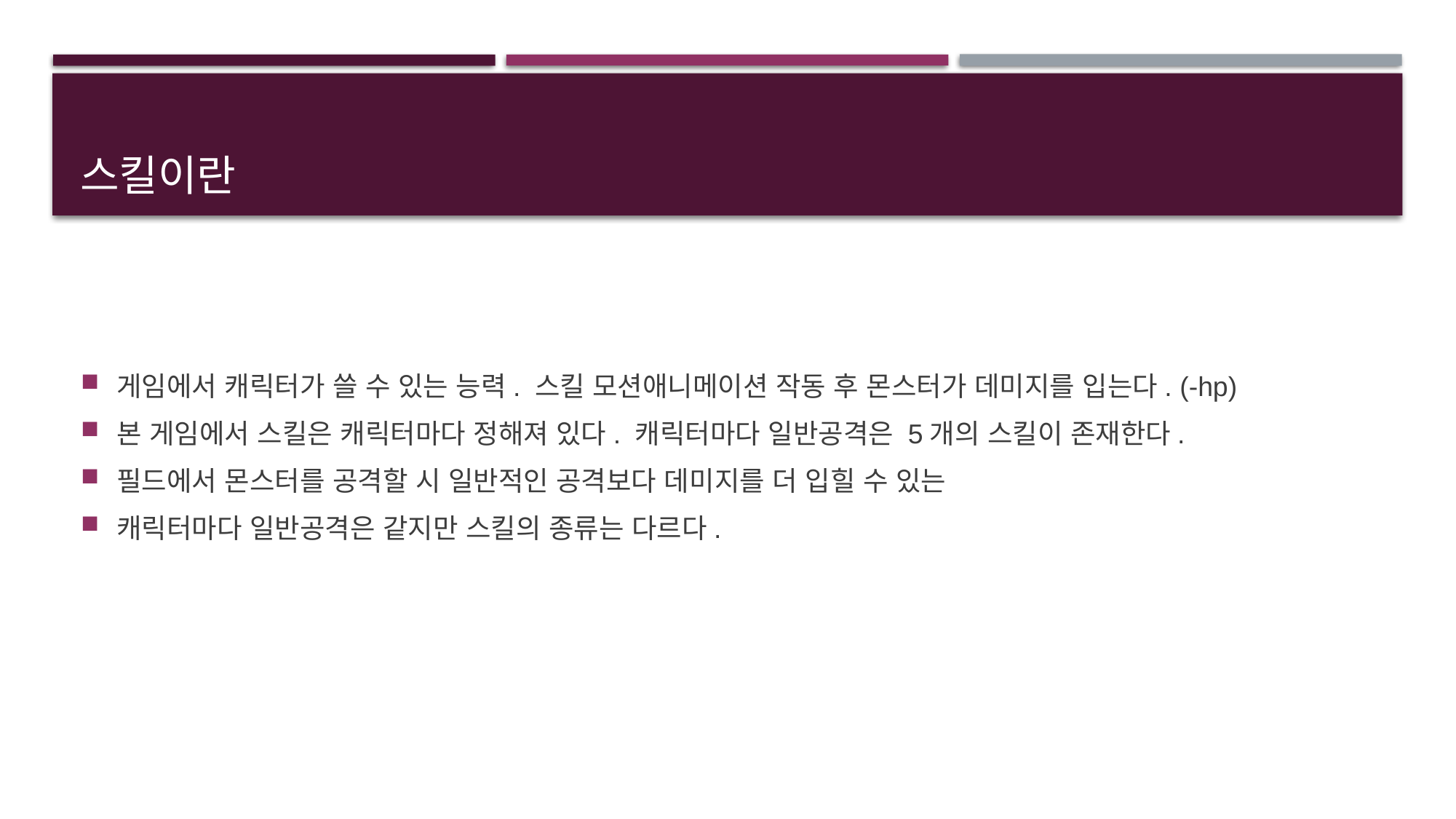

# 스킬이란
게임에서 캐릭터가 쓸 수 있는 능력. 스킬 모션애니메이션 작동 후 몬스터가 데미지를 입는다. (-hp)
본 게임에서 스킬은 캐릭터마다 정해져 있다. 캐릭터마다 일반공격은 5개의 스킬이 존재한다.
필드에서 몬스터를 공격할 시 일반적인 공격보다 데미지를 더 입힐 수 있는
캐릭터마다 일반공격은 같지만 스킬의 종류는 다르다.